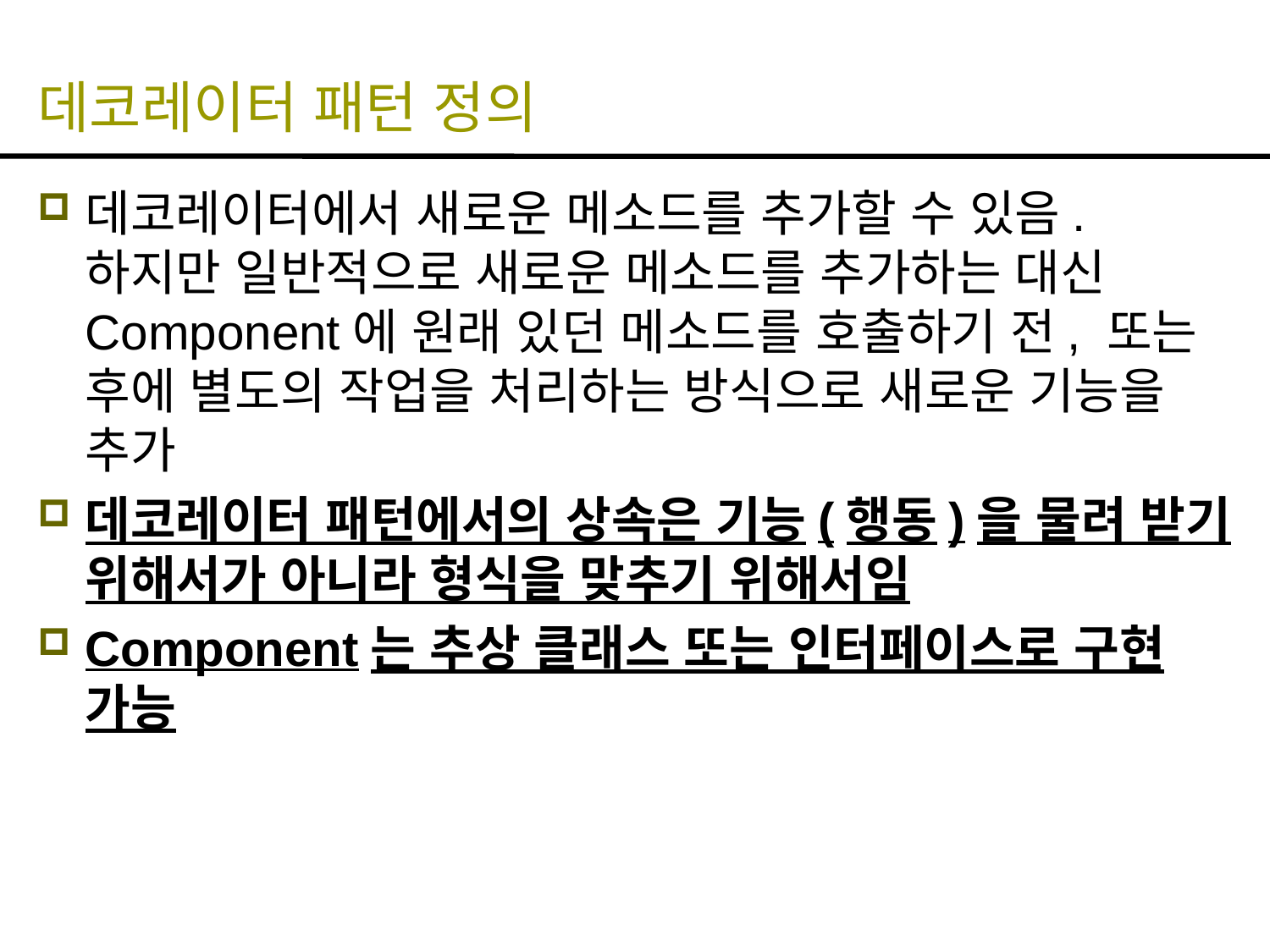

# 데코레이터 패턴 정의
데코레이터에서 새로운 메소드를 추가할 수 있음. 하지만 일반적으로 새로운 메소드를 추가하는 대신 Component에 원래 있던 메소드를 호출하기 전, 또는 후에 별도의 작업을 처리하는 방식으로 새로운 기능을 추가
데코레이터 패턴에서의 상속은 기능(행동)을 물려 받기 위해서가 아니라 형식을 맞추기 위해서임
Component는 추상 클래스 또는 인터페이스로 구현 가능